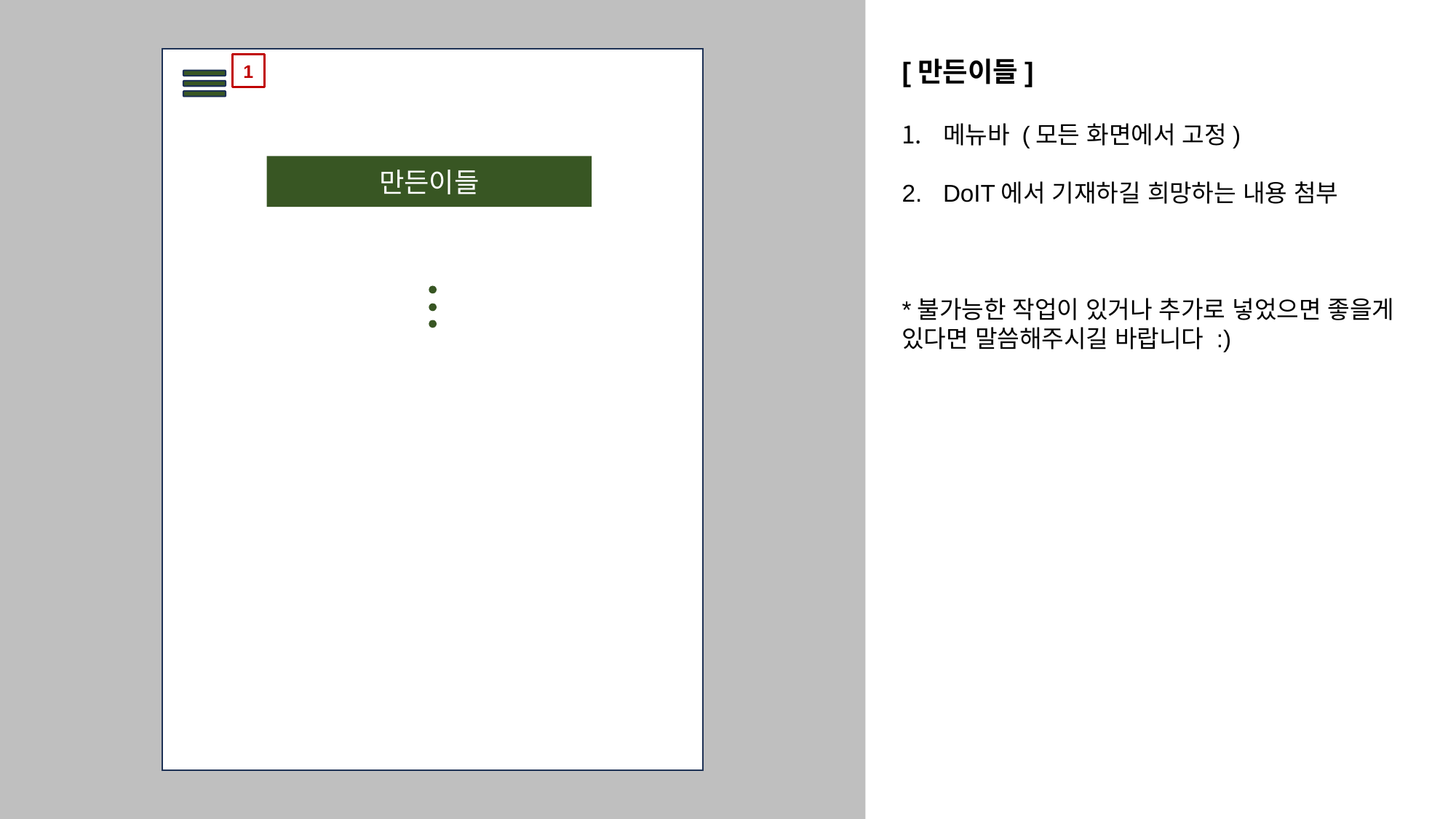

전체 프로젝트

[만든이들]

메뉴바 (모든 화면에서 고정)
DoIT에서 기재하길 희망하는 내용 첨부

*불가능한 작업이 있거나 추가로 넣었으면 좋을게 있다면 말씀해주시길 바랍니다 :)
1

만든이들